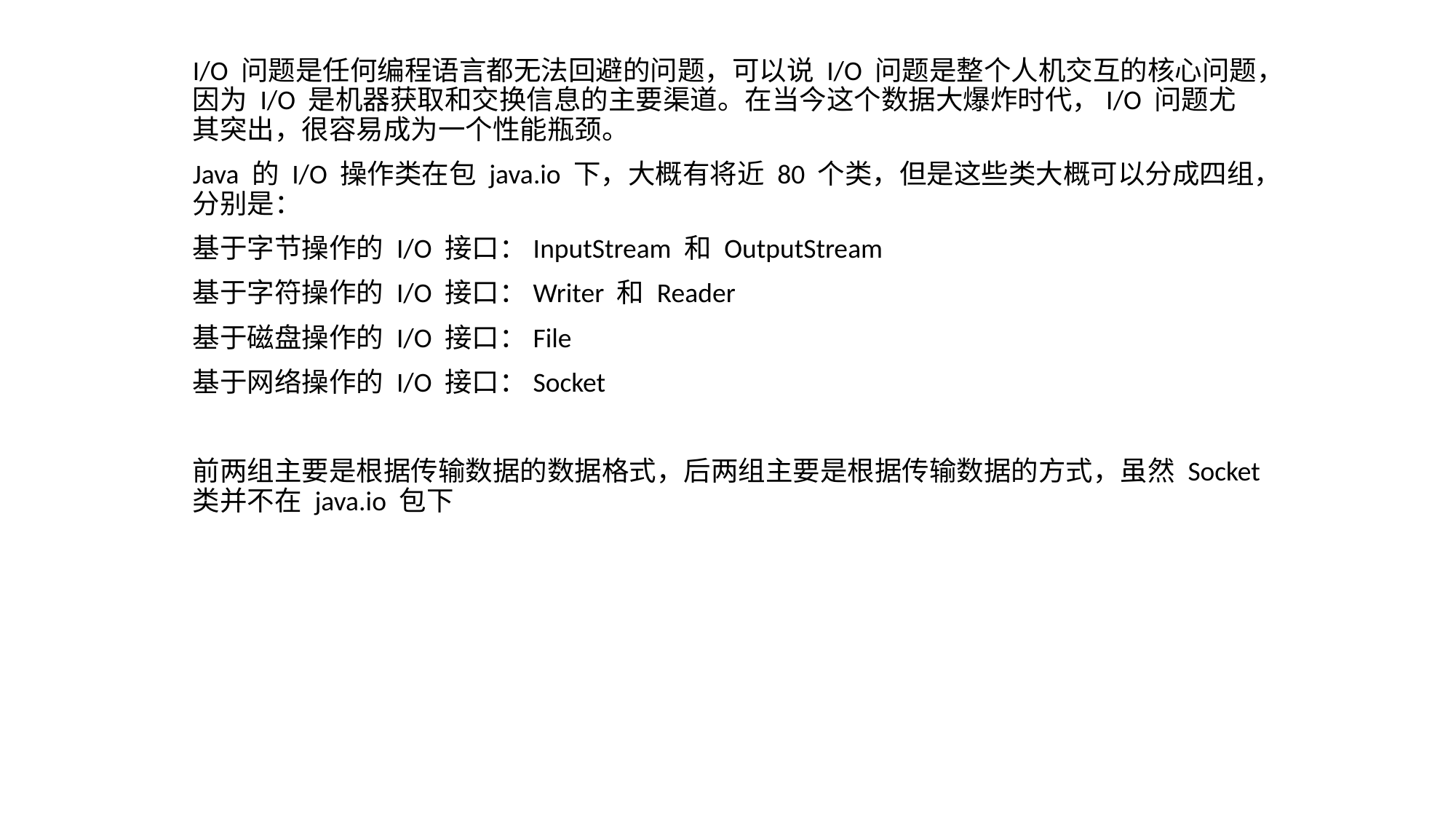

I/O 问题是任何编程语言都无法回避的问题，可以说 I/O 问题是整个人机交互的核心问题，因为 I/O 是机器获取和交换信息的主要渠道。在当今这个数据大爆炸时代，I/O 问题尤其突出，很容易成为一个性能瓶颈。
Java 的 I/O 操作类在包 java.io 下，大概有将近 80 个类，但是这些类大概可以分成四组，分别是：
基于字节操作的 I/O 接口：InputStream 和 OutputStream
基于字符操作的 I/O 接口：Writer 和 Reader
基于磁盘操作的 I/O 接口：File
基于网络操作的 I/O 接口：Socket

前两组主要是根据传输数据的数据格式，后两组主要是根据传输数据的方式，虽然 Socket 类并不在 java.io 包下